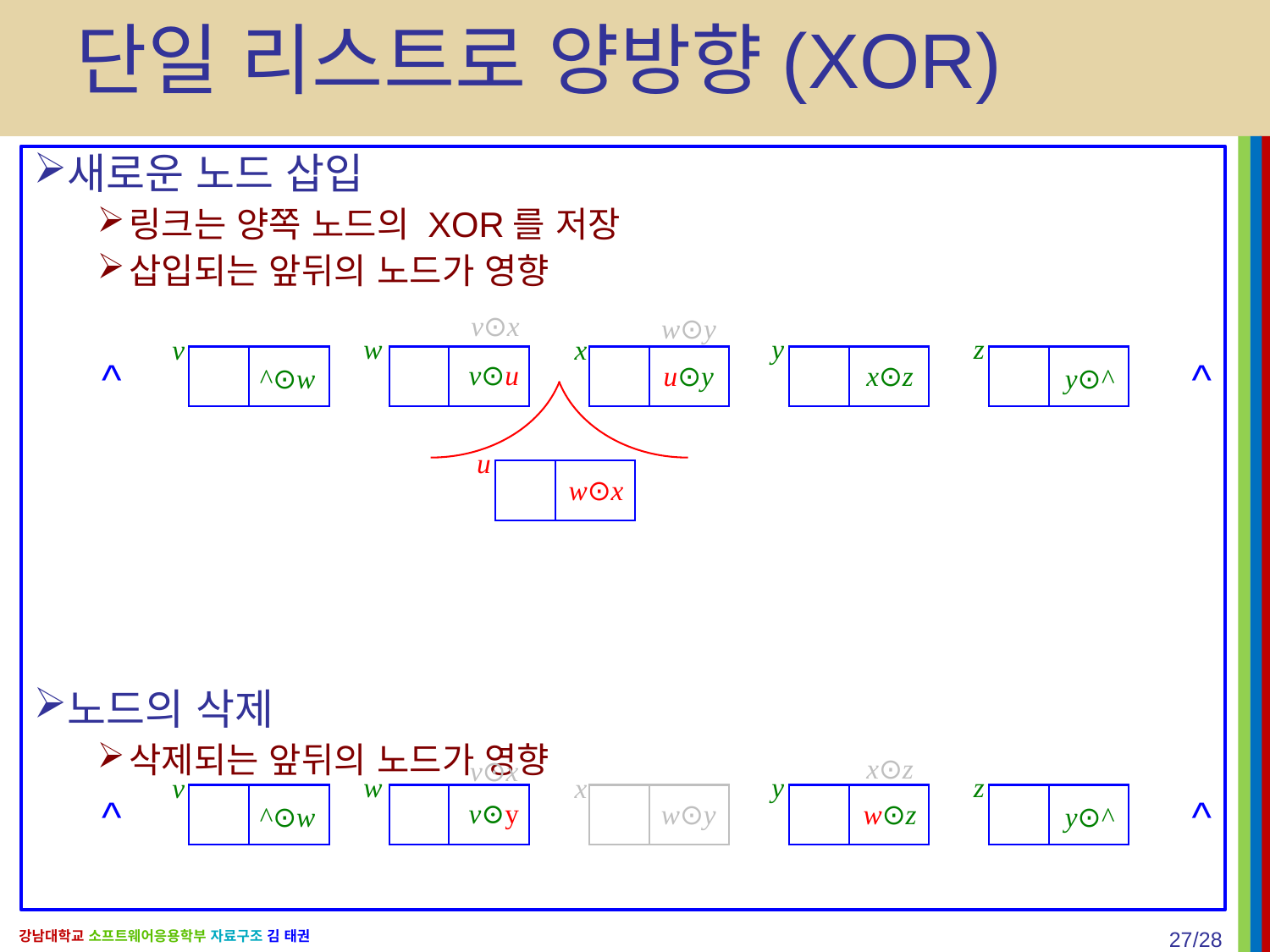

# 단일 리스트로 양방향(XOR)
새로운 노드 삽입
링크는 양쪽 노드의 XOR를 저장
삽입되는 앞뒤의 노드가 영향

노드의 삭제
삭제되는 앞뒤의 노드가 영향

v⊙x
w⊙y
y

x⊙z
z
w
x
v

^
^
v⊙u
u⊙y
y⊙^
^⊙w
u

w⊙x
x⊙z
v⊙x
y
z
w
x
v

^
^
v⊙y
w⊙y
w⊙z
y⊙^
^⊙w
27/28